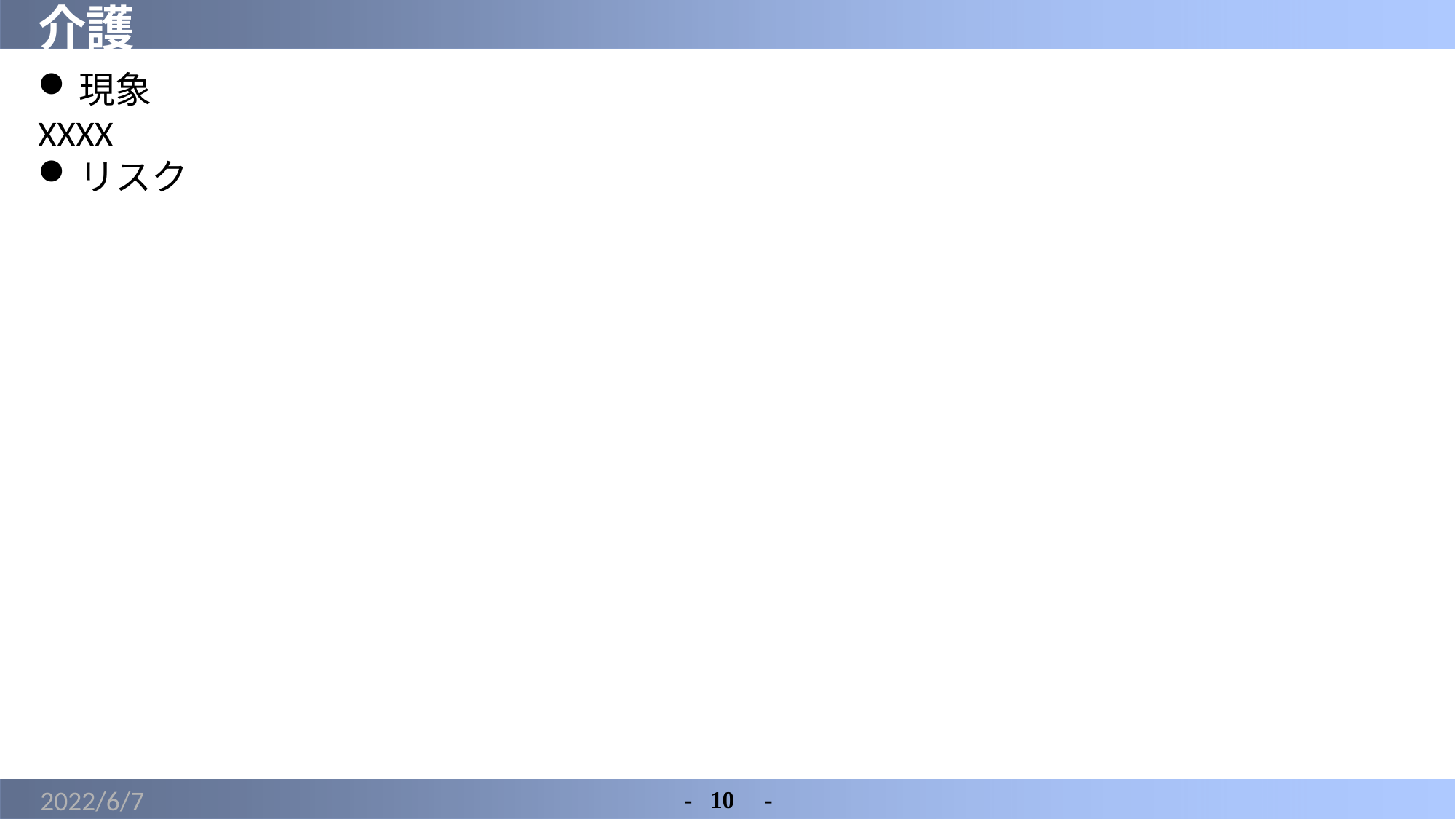

# 介護
現象
XXXX
リスク

2022/6/7
-	10　-